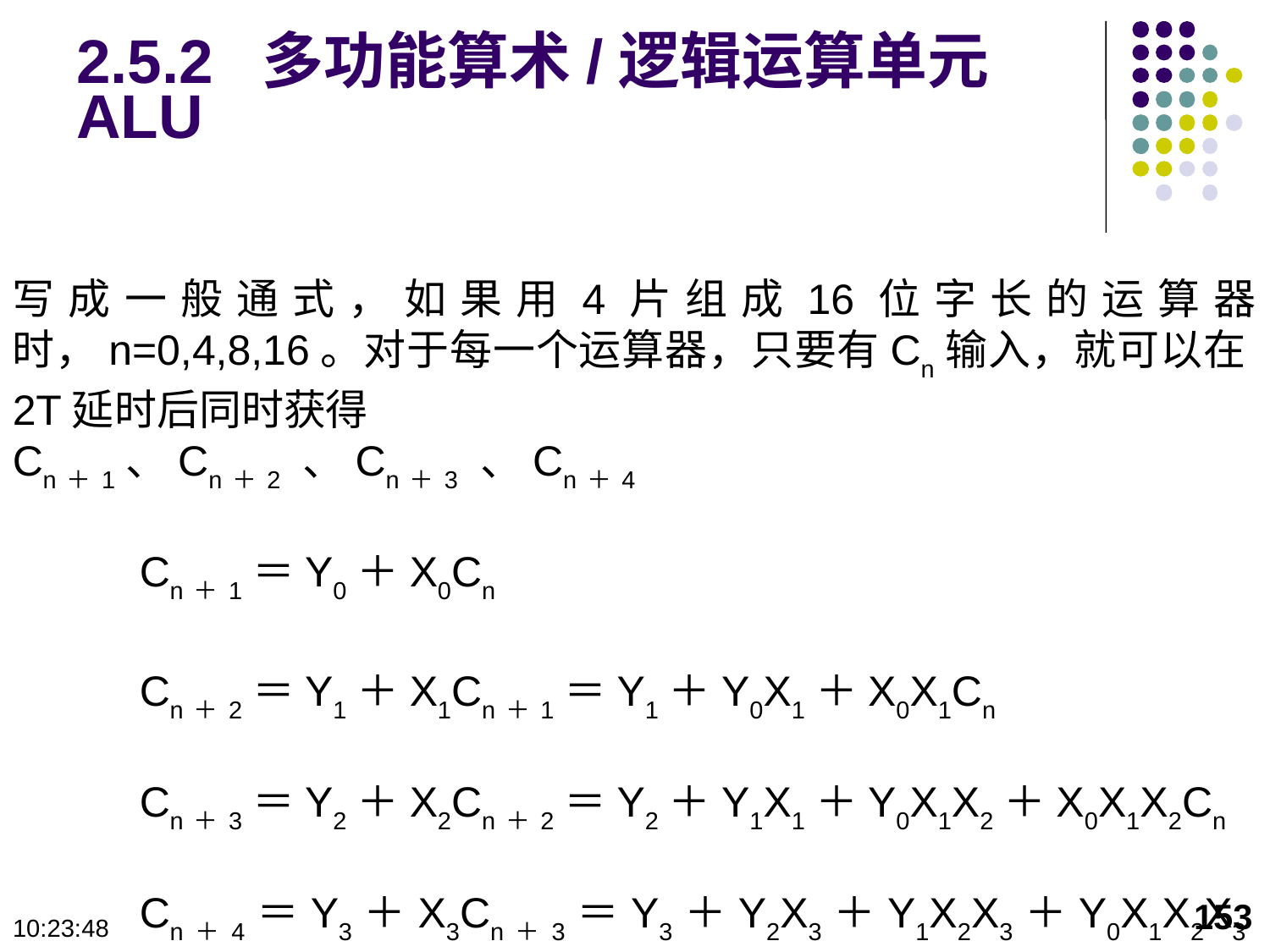

# 2.5.2  多功能算术/逻辑运算单元ALU
写成一般通式，如果用4片组成16位字长的运算器时，n=0,4,8,16。对于每一个运算器，只要有Cn输入，就可以在2T延时后同时获得
Cn＋1、Cn＋2 、Cn＋3 、Cn＋4

	Cn＋1＝Y0＋X0Cn

　　	Cn＋2＝Y1＋X1Cn＋1＝Y1＋Y0X1＋X0X1Cn

	Cn＋3＝Y2＋X2Cn＋2＝Y2＋Y1X1＋Y0X1X2＋X0X1X2Cn

	Cn＋4＝Y3＋X3Cn＋3＝Y3＋Y2X3＋Y1X2X3＋Y0X1X2X3＋X0X1X2X3Cn

153
10:23:48